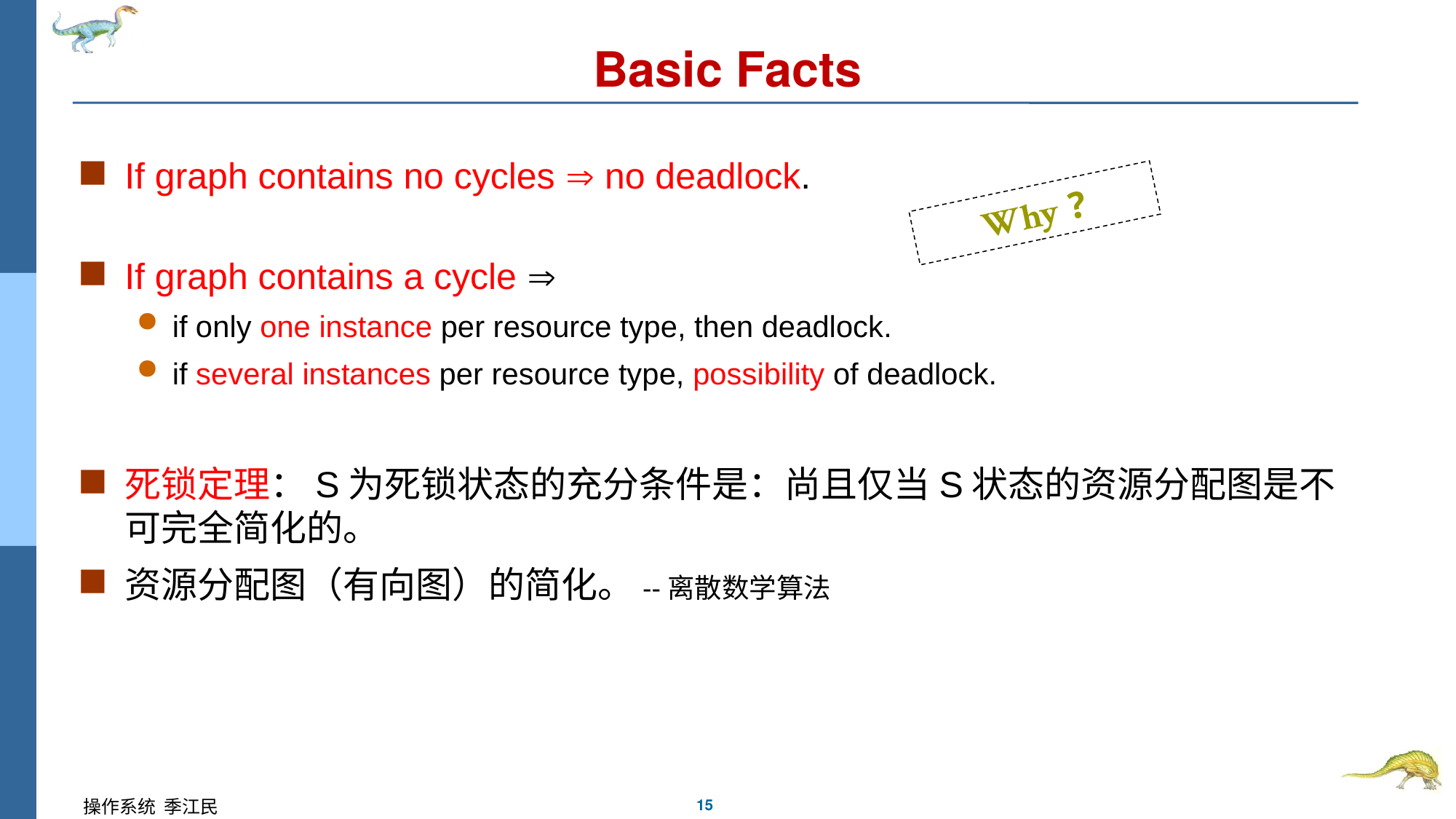

# Basic Facts
If graph contains no cycles ⇒ no deadlock.
If graph contains a cycle ⇒
if only one instance per resource type, then deadlock.
if several instances per resource type, possibility of deadlock.

死锁定理：S为死锁状态的充分条件是：尚且仅当S状态的资源分配图是不可完全简化的。
资源分配图（有向图）的简化。--离散数学算法
Why ?